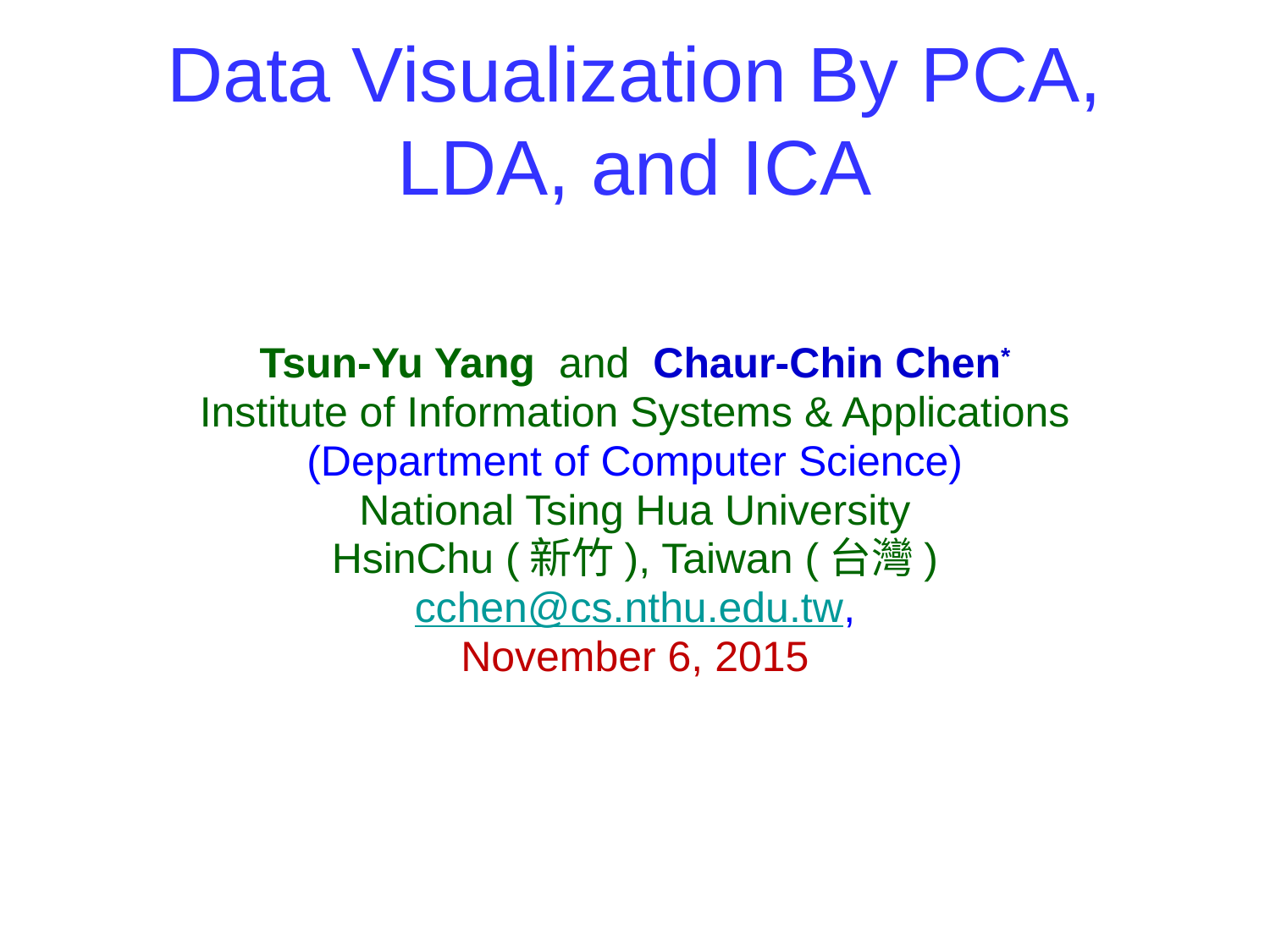

# Data Visualization By PCA, LDA, and ICA

Tsun-Yu Yang  and  Chaur-Chin Chen*
Institute of Information Systems & Applications
(Department of Computer Science)
National Tsing Hua University
HsinChu (新竹), Taiwan (台灣)
cchen@cs.nthu.edu.tw,
November 6, 2015